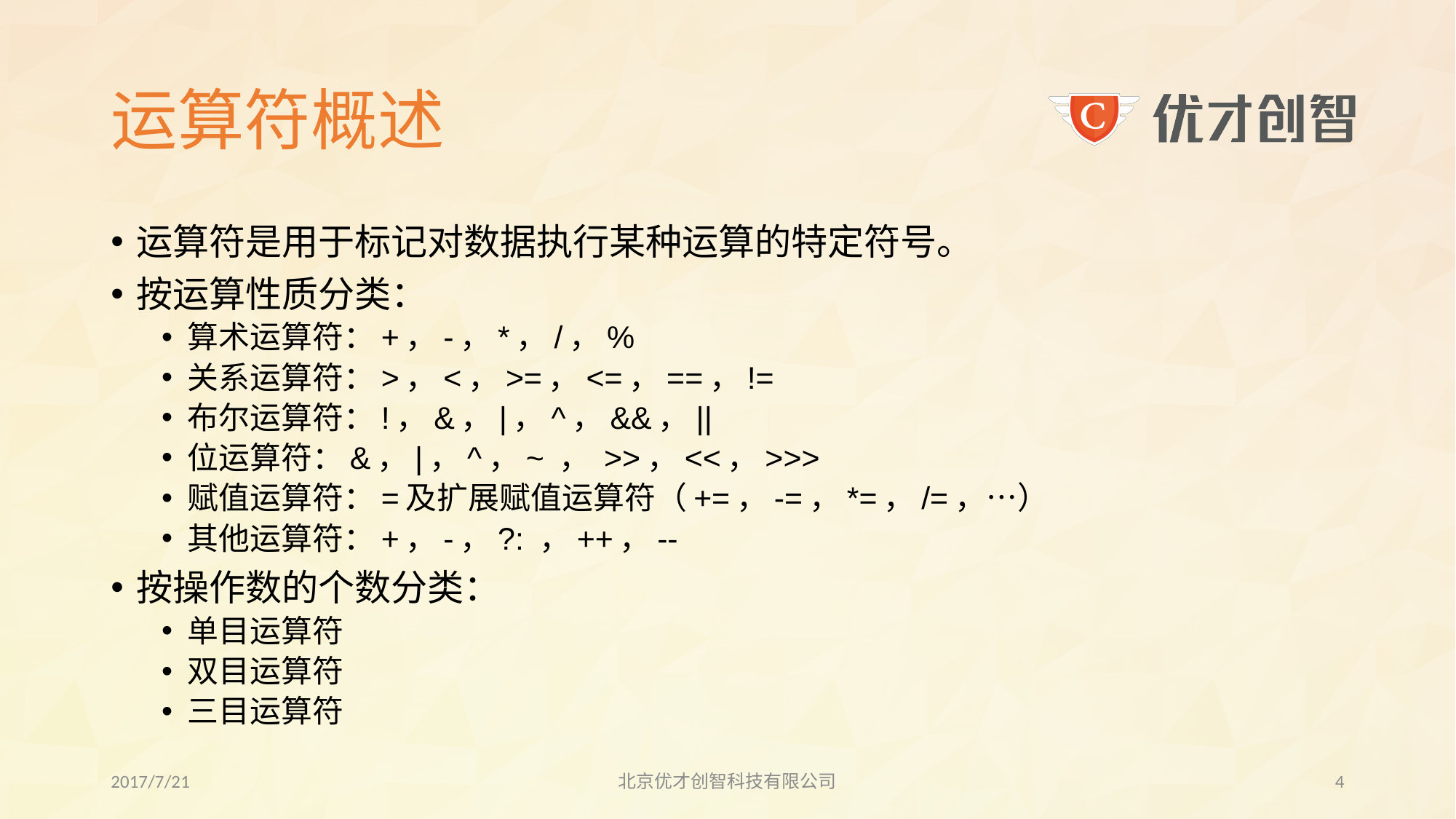

# 运算符概述
运算符是用于标记对数据执行某种运算的特定符号。
按运算性质分类：
算术运算符：+，-，*，/，%
关系运算符：>，<，>=，<=，==，!=
布尔运算符：!，&，|，^，&&，||
位运算符：&，|，^，~ ， >>，<<，>>>
赋值运算符：=及扩展赋值运算符（+=，-=，*=，/=，…）
其他运算符：+，-，?: ，++，--
按操作数的个数分类：
单目运算符
双目运算符
三目运算符
2017/7/21
北京优才创智科技有限公司
4